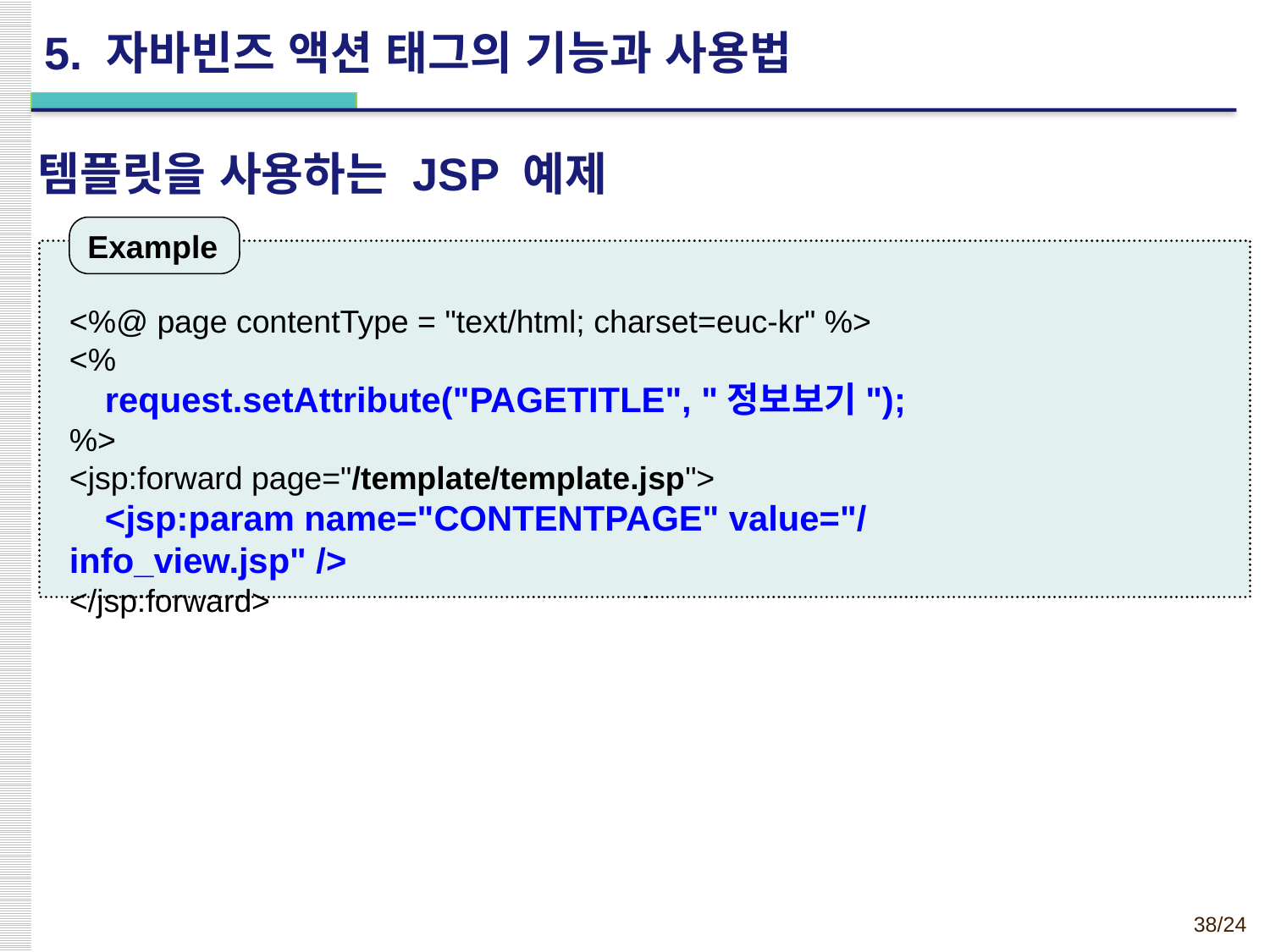

# 5. 자바빈즈 액션 태그의 기능과 사용법
템플릿을 사용하는 JSP 예제
Example

<%@ page contentType = "text/html; charset=euc-kr" %>
<%
    request.setAttribute("PAGETITLE", "정보보기");
%>
<jsp:forward page="/template/template.jsp">
    <jsp:param name="CONTENTPAGE" value="/info_view.jsp" />
</jsp:forward>

38
JSP 2.0 Programming